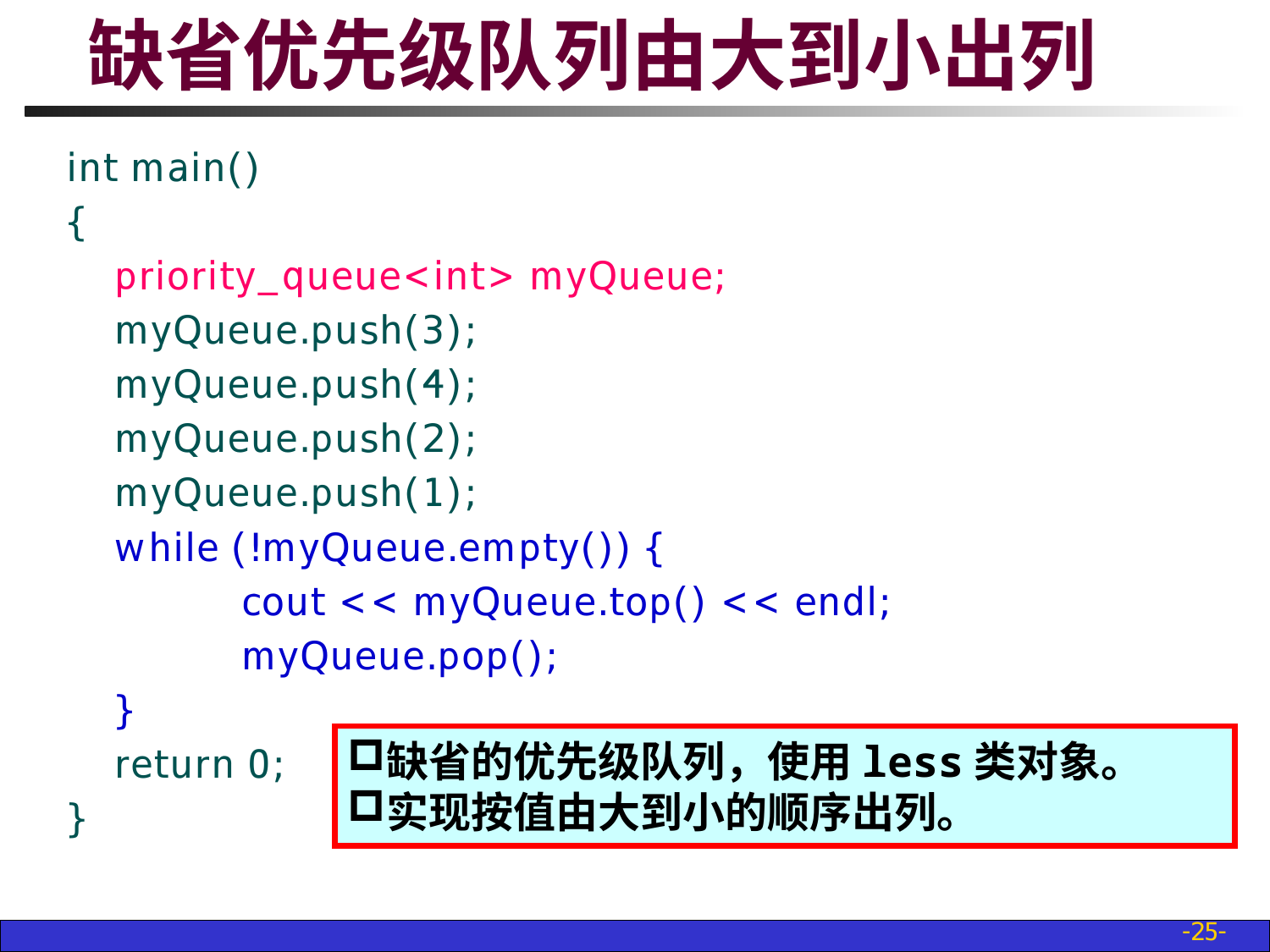

# 缺省优先级队列由大到小出列
int main()
{
	priority_queue<int> myQueue;
	myQueue.push(3);
	myQueue.push(4);
	myQueue.push(2);
	myQueue.push(1);
	while (!myQueue.empty()) {
		cout << myQueue.top() << endl;
		myQueue.pop();
	}
	return 0;
}
缺省的优先级队列，使用less类对象。
实现按值由大到小的顺序出列。
-25-